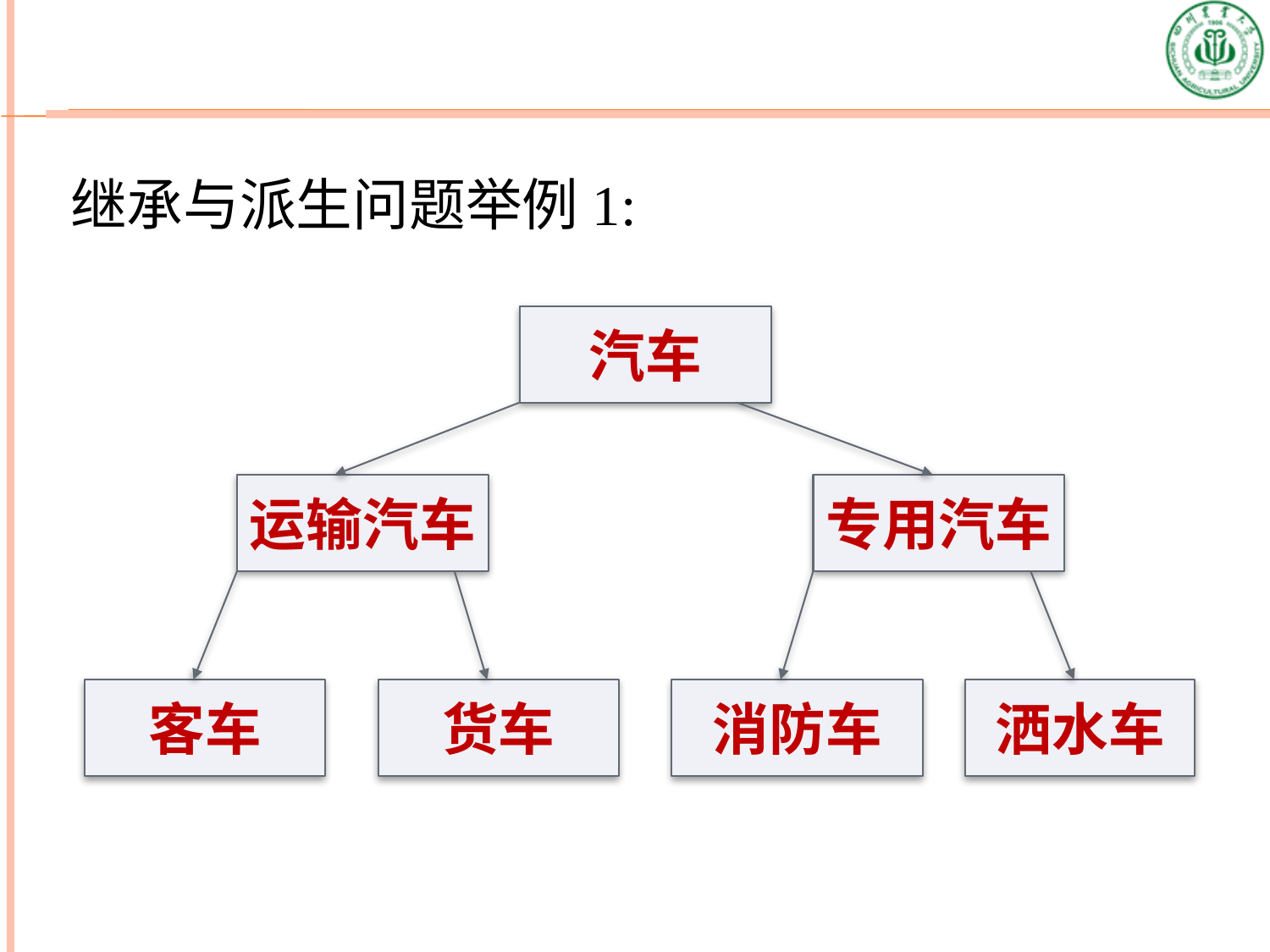

继承与派生问题举例1:
汽车

运输汽车
专用汽车

客车
货车
消防车
洒水车